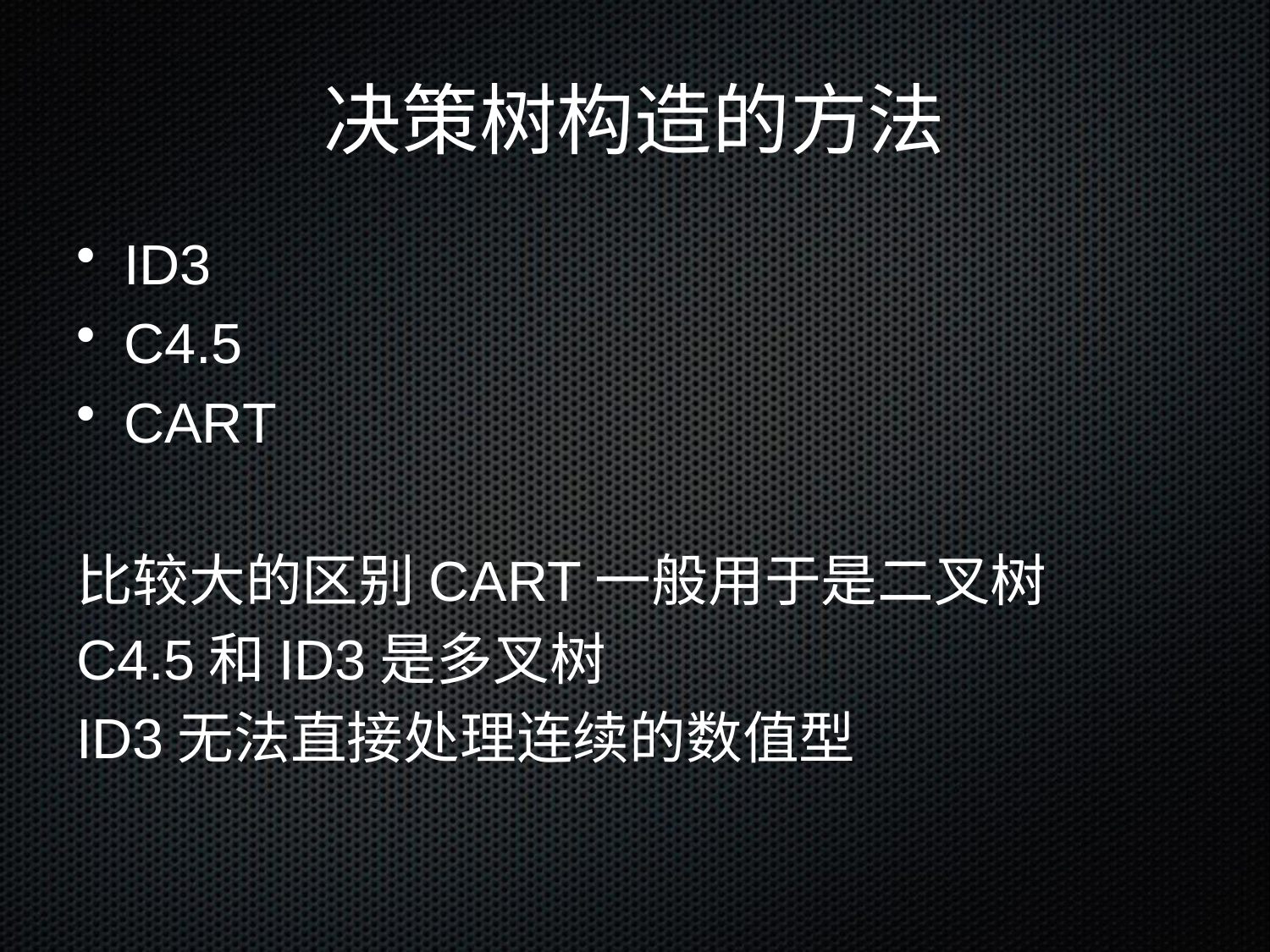

# 决策树构造的方法
ID3
C4.5
CART

比较大的区别CART一般用于是二叉树
C4.5和ID3是多叉树
ID3无法直接处理连续的数值型